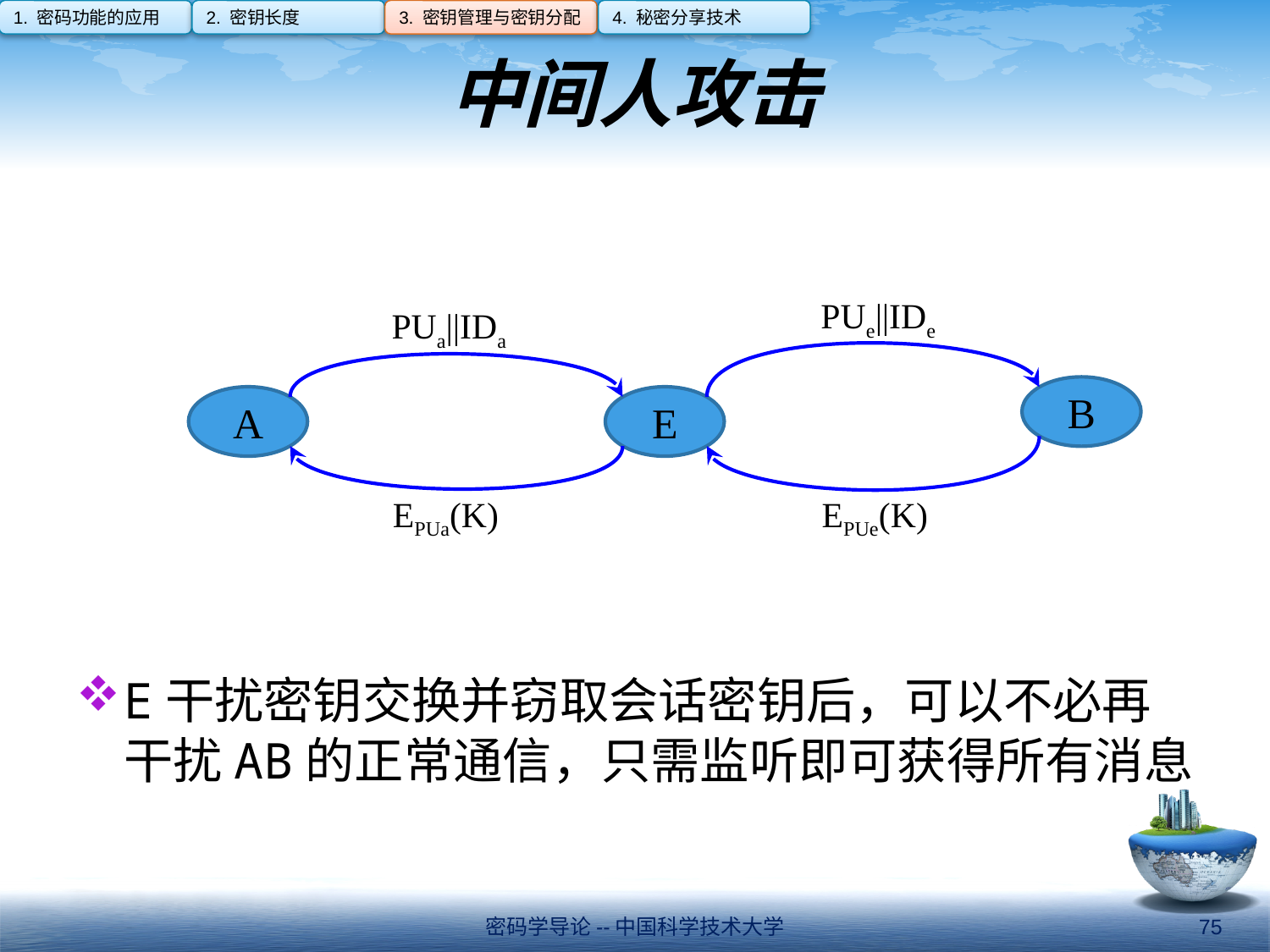

1. 密码功能的应用
2. 密钥长度
3. 密钥管理与密钥分配
4. 秘密分享技术
# 中间人攻击

E干扰密钥交换并窃取会话密钥后，可以不必再干扰AB的正常通信，只需监听即可获得所有消息

PUe||IDe
PUa||IDa
B
A
E
EPUa(K)
EPUe(K)
密码学导论--中国科学技术大学
75